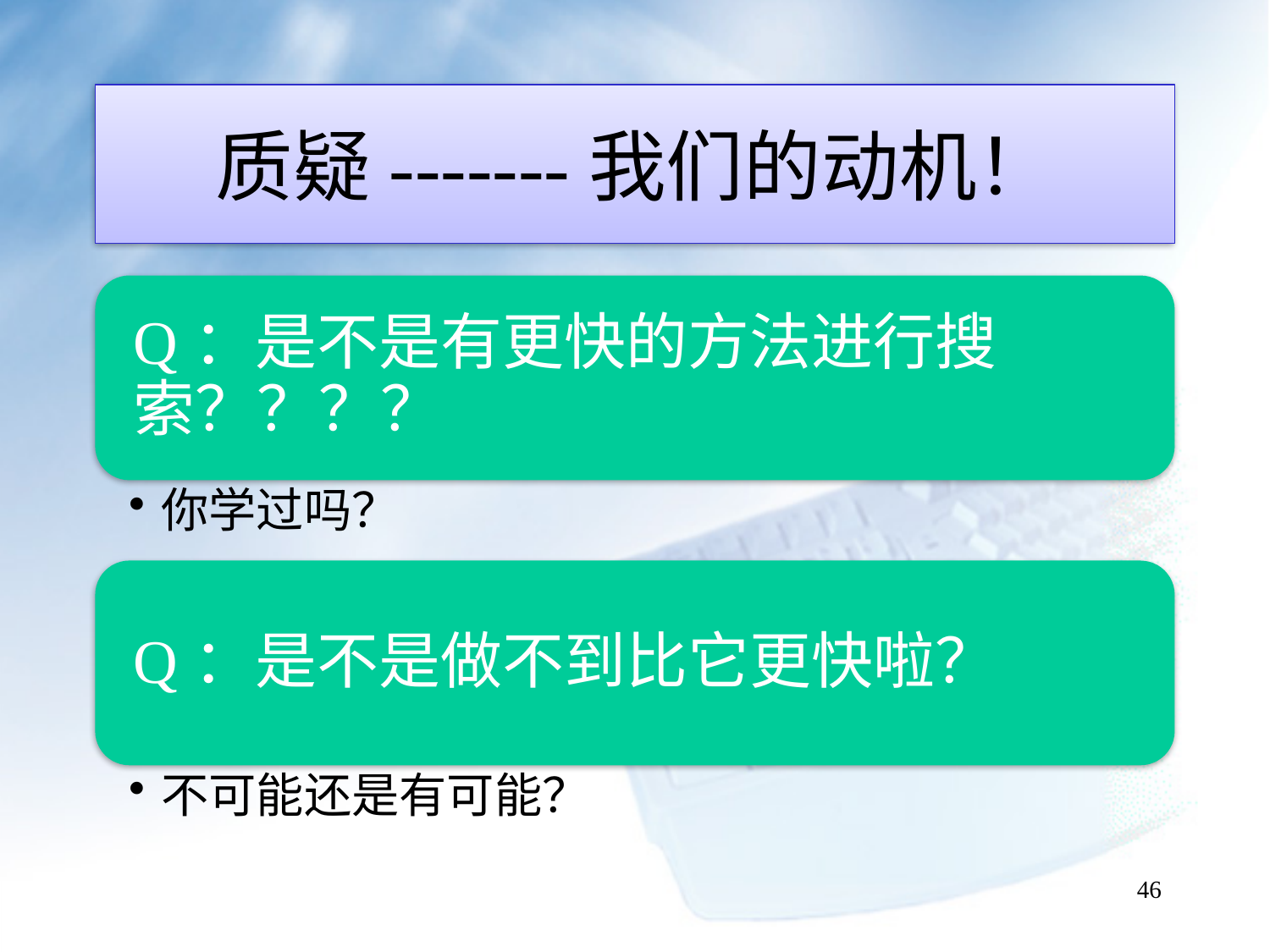

# 质疑-------我们的动机！
Q：是不是有更快的方法进行搜索？？？？
你学过吗？
Q：是不是做不到比它更快啦？
不可能还是有可能？
46